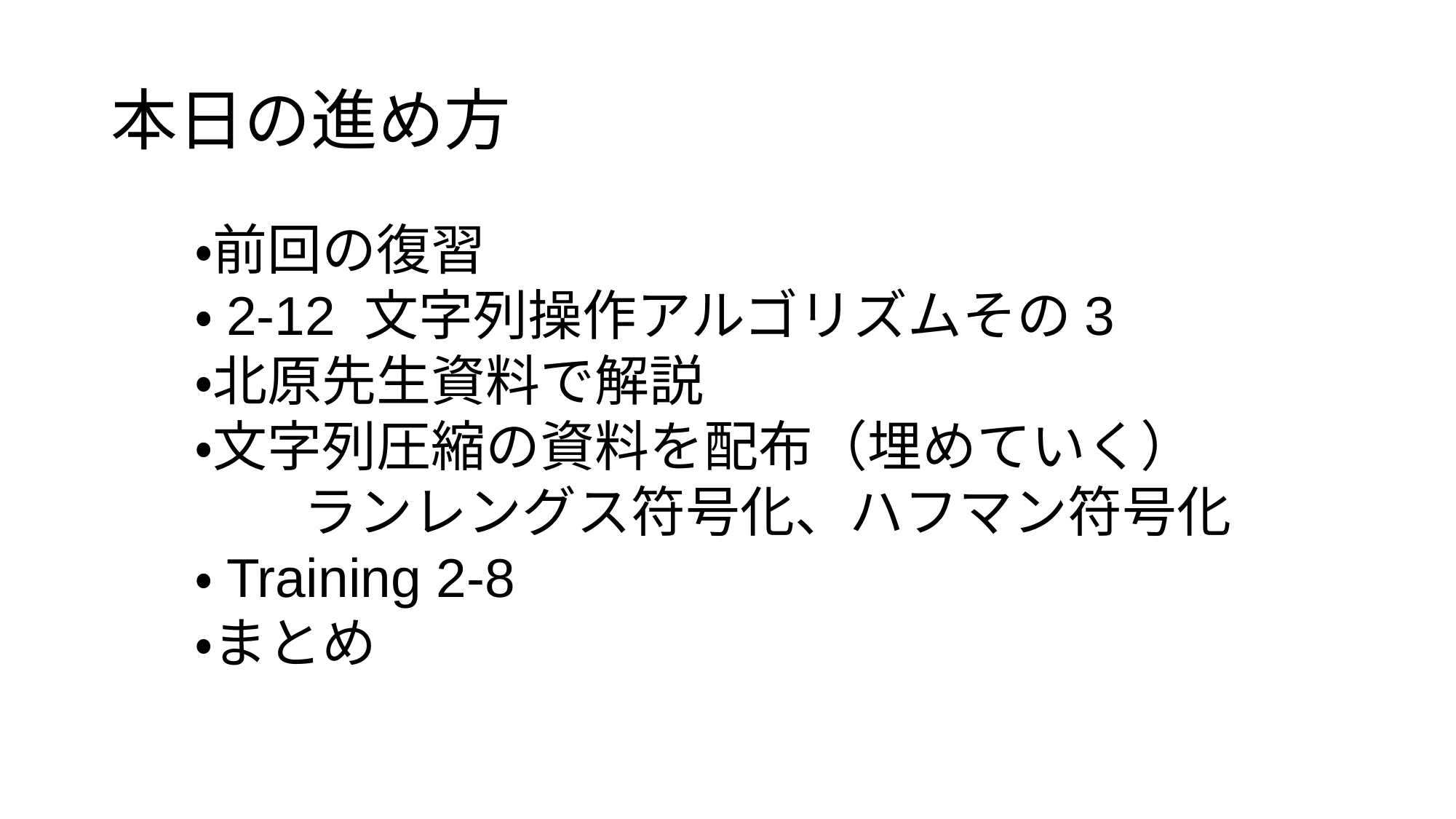

# 本日の進め方
・前回の復習
・2-12 文字列操作アルゴリズムその3
・北原先生資料で解説
・文字列圧縮の資料を配布（埋めていく）
　　ランレングス符号化、ハフマン符号化
・Training 2-8
・まとめ